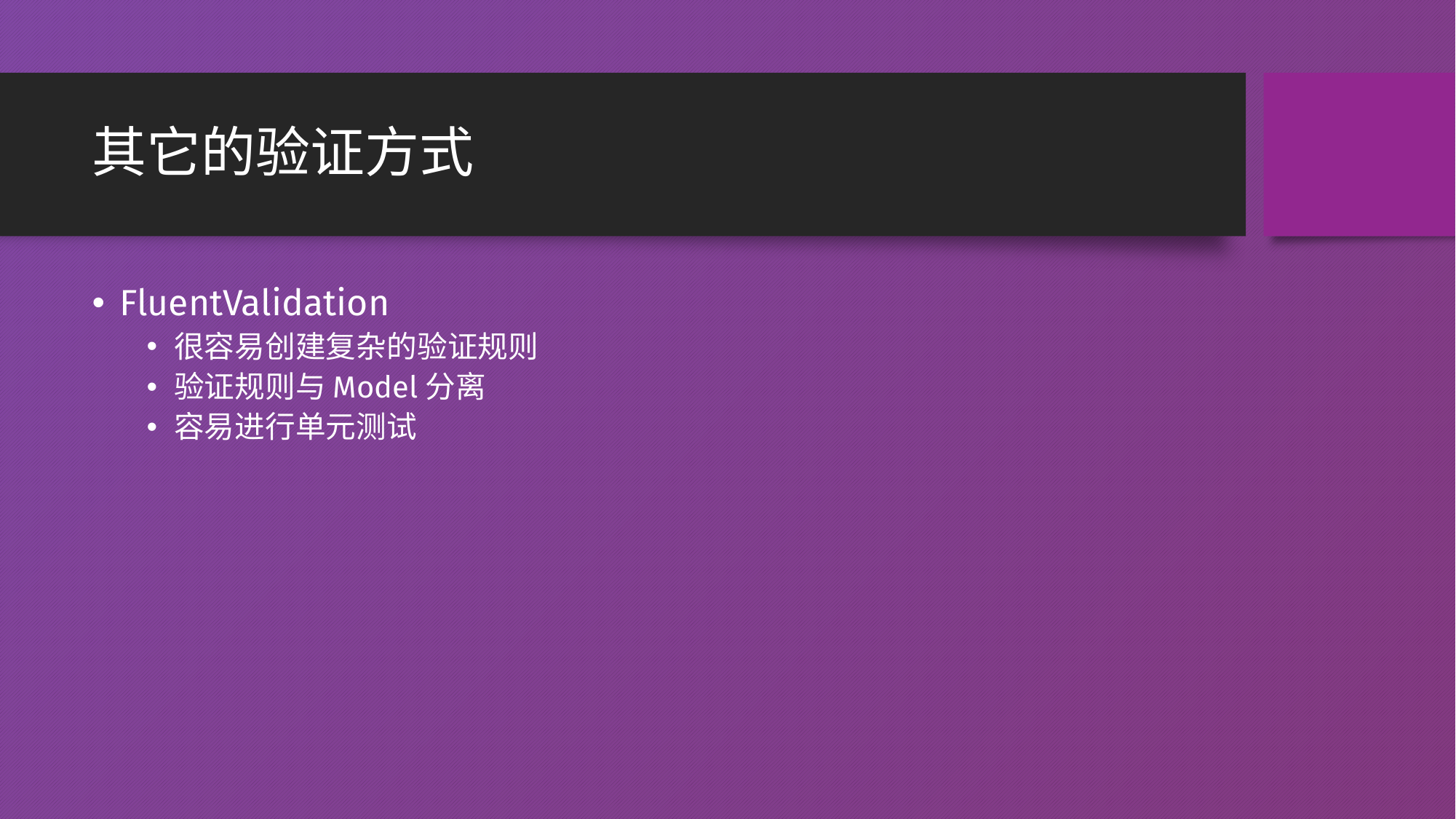

# 其它的验证方式
FluentValidation
很容易创建复杂的验证规则
验证规则与Model分离
容易进行单元测试